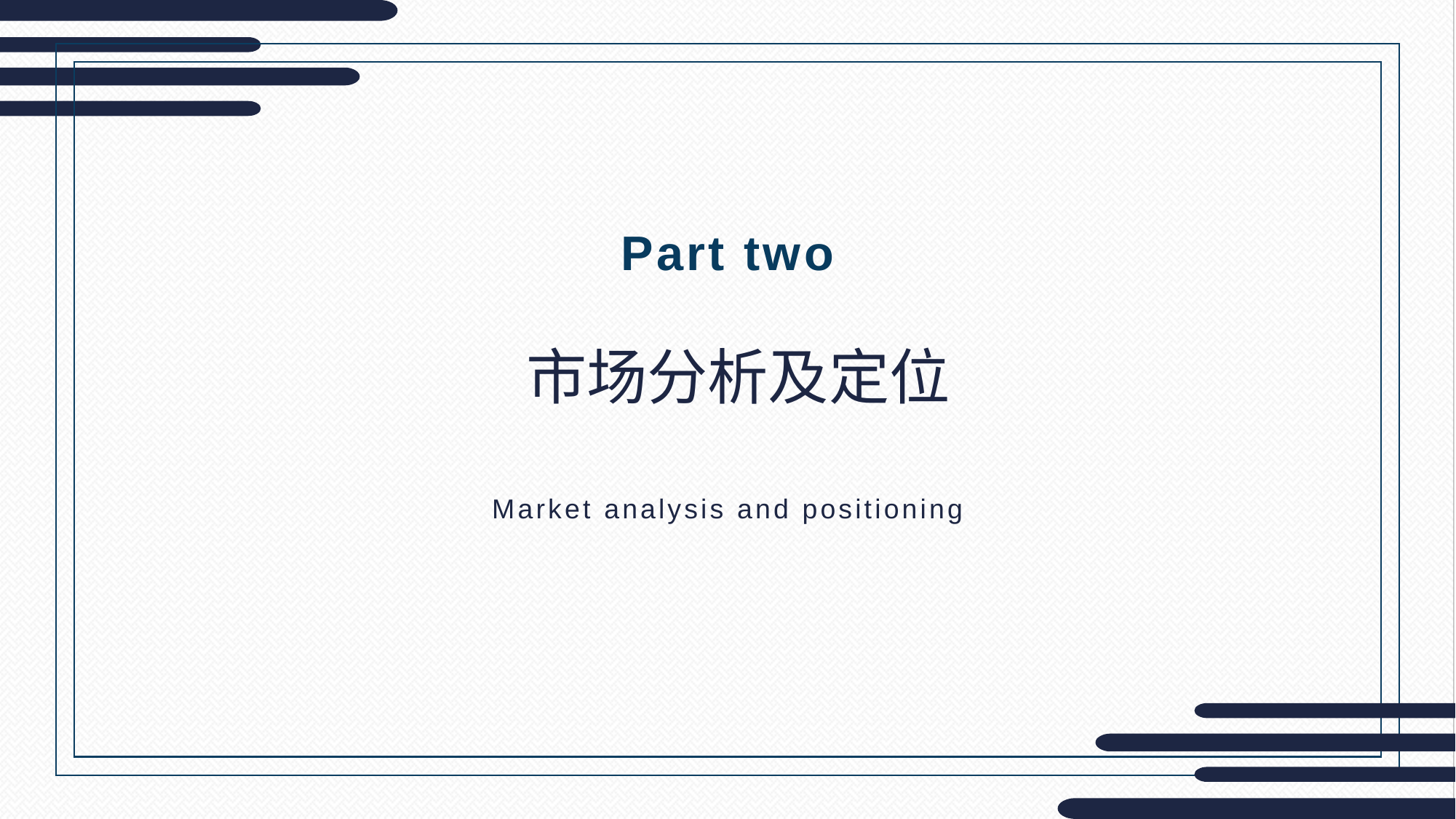

Part two
市场分析及定位
Market analysis and positioning